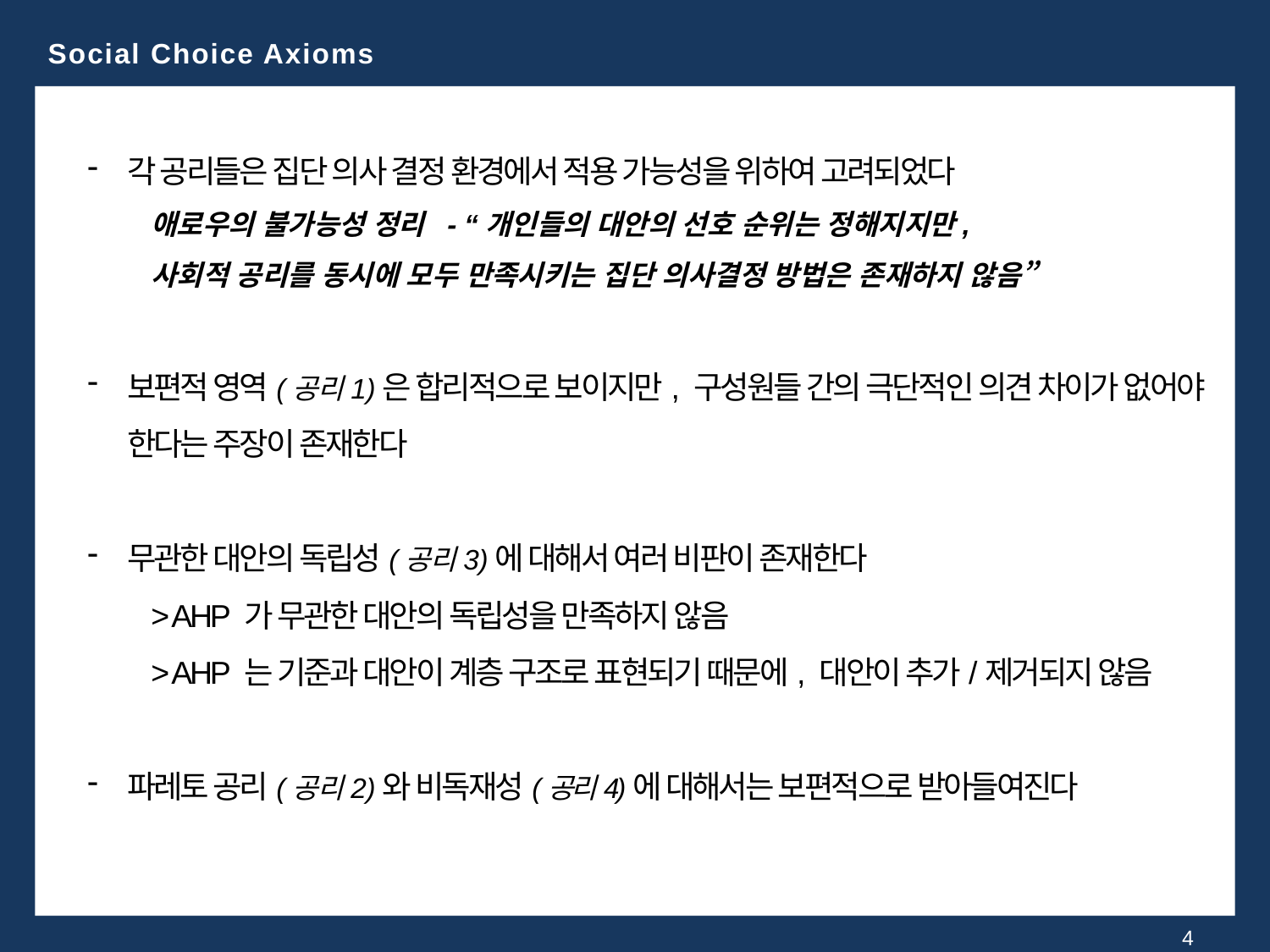

Social Choice Axioms
결론부터 말하자면, 그러한 방법은 존재하지 않는다. 각 조건들을 하나하나 살펴보았을 때에는 너무나도 기본적이고 당연해 보여서 이들을 만족시키는 것은 그리 어렵지 않아 보인다. 하지만 애로우는 이처럼 자명해 보이는 다섯 조건들을 동시에 모두 만족시키는 집단 의사결정 방법은 존재하지 않는다는 점을 증명하였는데, 이를 ‘애로우의 불가능성 정리(Arrow's Impossibility Theorem)’라고 한다
각 공리들은 집단 의사 결정 환경에서 적용 가능성을 위하여 고려되었다
애로우의 불가능성 정리  - “개인들의 대안의 선호 순위는 정해지지만,
사회적 공리를 동시에 모두 만족시키는 집단 의사결정 방법은 존재하지 않음”

보편적 영역(공리1)은 합리적으로 보이지만, 구성원들 간의 극단적인 의견 차이가 없어야 한다는 주장이 존재한다

무관한 대안의 독립성(공리3)에 대해서 여러 비판이 존재한다
> AHP 가 무관한 대안의 독립성을 만족하지 않음
> AHP 는 기준과 대안이 계층 구조로 표현되기 때문에, 대안이 추가/제거되지 않음

파레토 공리(공리2)와 비독재성(공리4)에 대해서는 보편적으로 받아들여진다

4